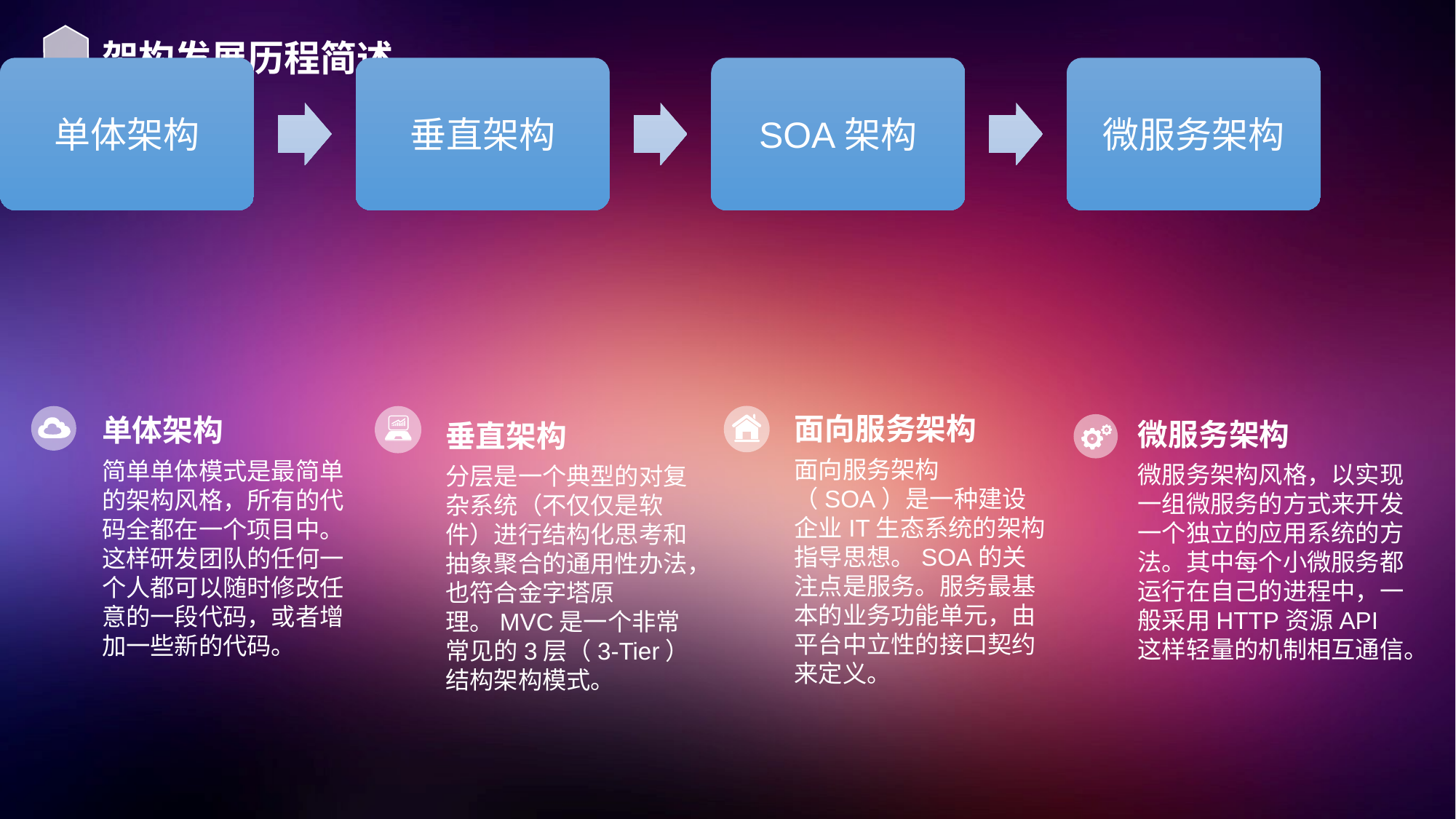

架构发展历程简述
单体架构
垂直架构
SOA架构
微服务架构

面向服务架构

单体架构

微服务架构
垂直架构

面向服务架构（SOA）是一种建设企业IT生态系统的架构指导思想。SOA的关注点是服务。服务最基本的业务功能单元，由平台中立性的接口契约来定义。
简单单体模式是最简单的架构风格，所有的代码全都在一个项目中。这样研发团队的任何一个人都可以随时修改任意的一段代码，或者增加一些新的代码。
微服务架构风格，以实现一组微服务的方式来开发一个独立的应用系统的方法。其中每个小微服务都运行在自己的进程中，一般采用HTTP资源API这样轻量的机制相互通信。
分层是一个典型的对复杂系统（不仅仅是软件）进行结构化思考和抽象聚合的通用性办法，也符合金字塔原理。MVC是一个非常常见的3层（3-Tier）结构架构模式。